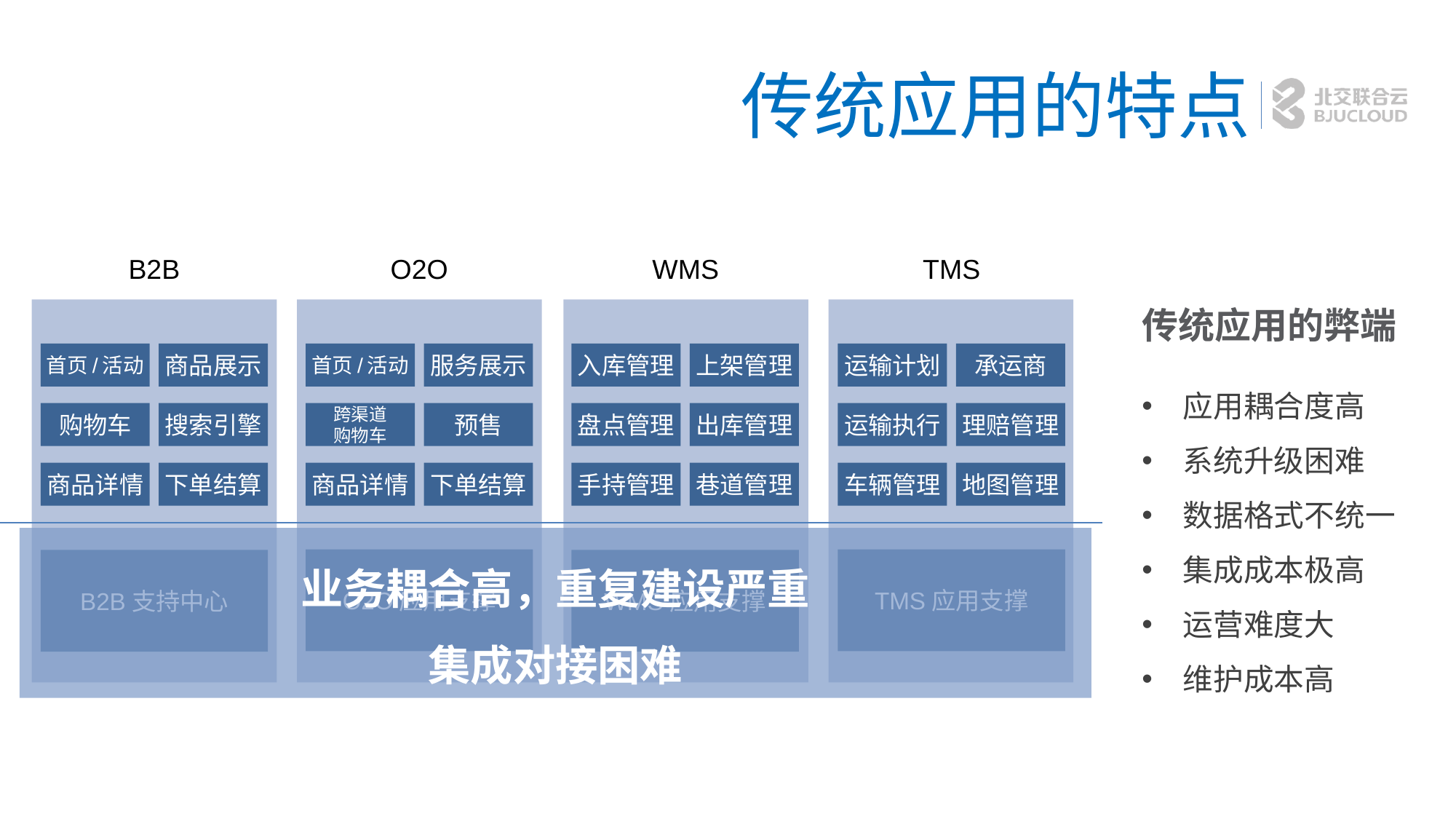

# 传统应用的特点
B2B
O2O
WMS
TMS
传统应用的弊端

首页/活动
商品展示
首页/活动
服务展示
入库管理
上架管理
运输计划
承运商
应用耦合度高
系统升级困难
数据格式不统一
集成成本极高
运营难度大
维护成本高
购物车
搜索引擎
跨渠道
购物车
预售
盘点管理
出库管理
运输执行
理赔管理
商品详情
下单结算
商品详情
下单结算
手持管理
巷道管理
车辆管理
地图管理
业务耦合高，重复建设严重
集成对接困难
O2O应用支撑
TMS应用支撑
B2B支持中心
WMS应用支撑